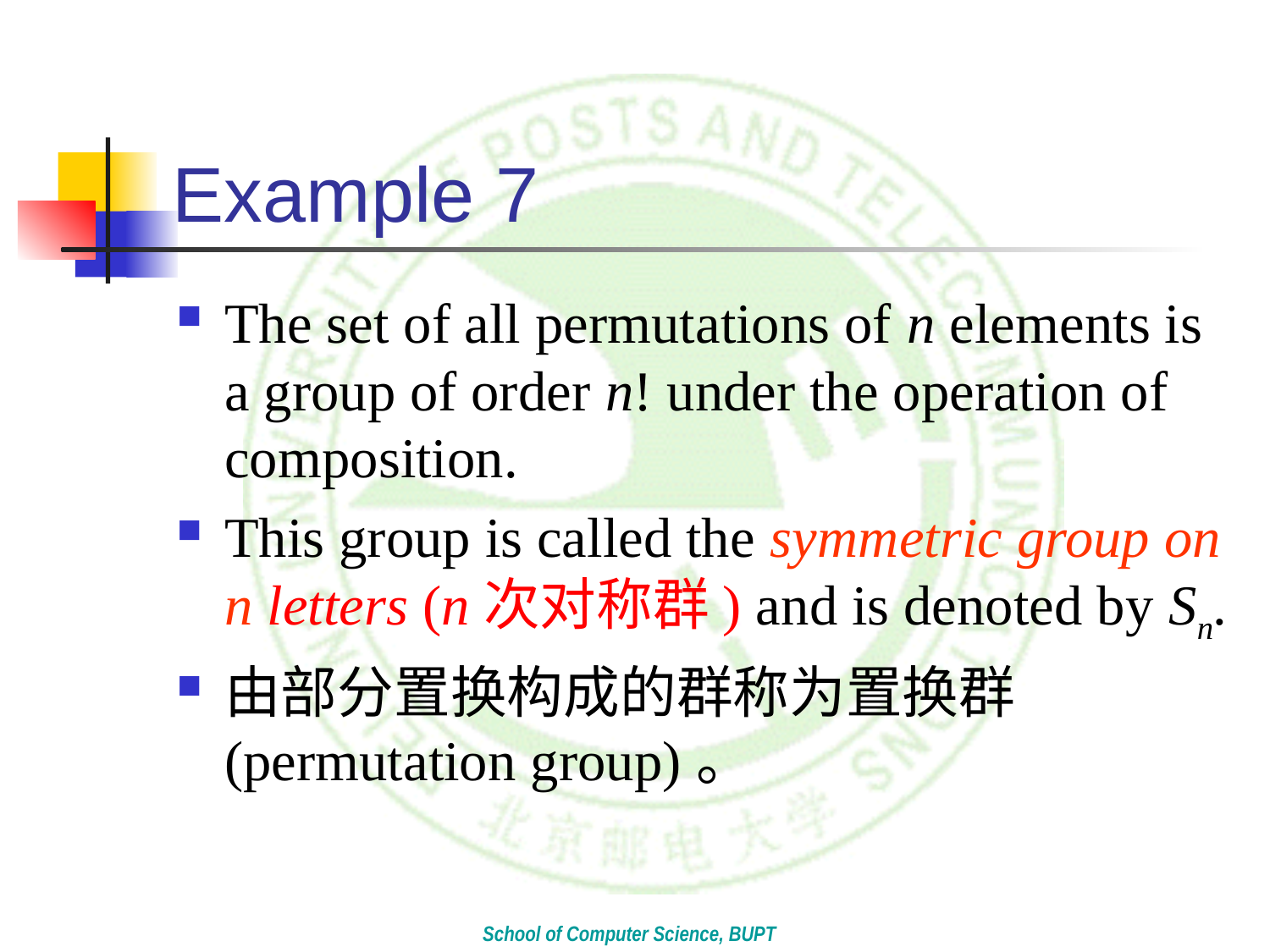

# Example 7
The set of all permutations of n elements is a group of order n! under the operation of composition.
This group is called the symmetric group on n letters (n次对称群) and is denoted by Sn.
由部分置换构成的群称为置换群(permutation group)。

School of Computer Science, BUPT
25